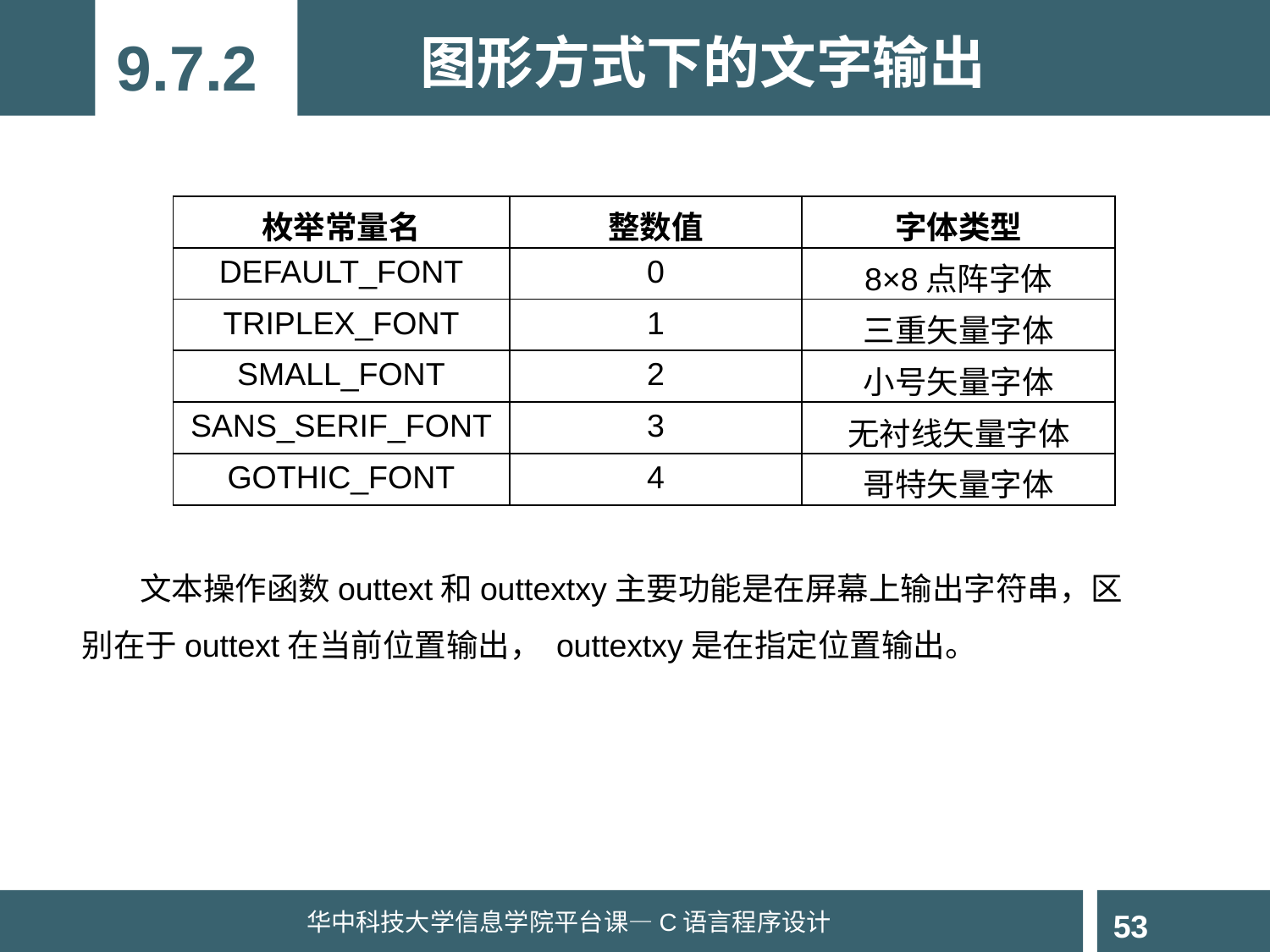

图形方式下的文字输出
9.7.2
| 枚举常量名 | 整数值 | 字体类型 |
| --- | --- | --- |
| DEFAULT\_FONT | 0 | 8×8点阵字体 |
| TRIPLEX\_FONT | 1 | 三重矢量字体 |
| SMALL\_FONT | 2 | 小号矢量字体 |
| SANS\_SERIF\_FONT | 3 | 无衬线矢量字体 |
| GOTHIC\_FONT | 4 | 哥特矢量字体 |
       文本操作函数outtext和outtextxy主要功能是在屏幕上输出字符串，区别在于outtext在当前位置输出， outtextxy是在指定位置输出。